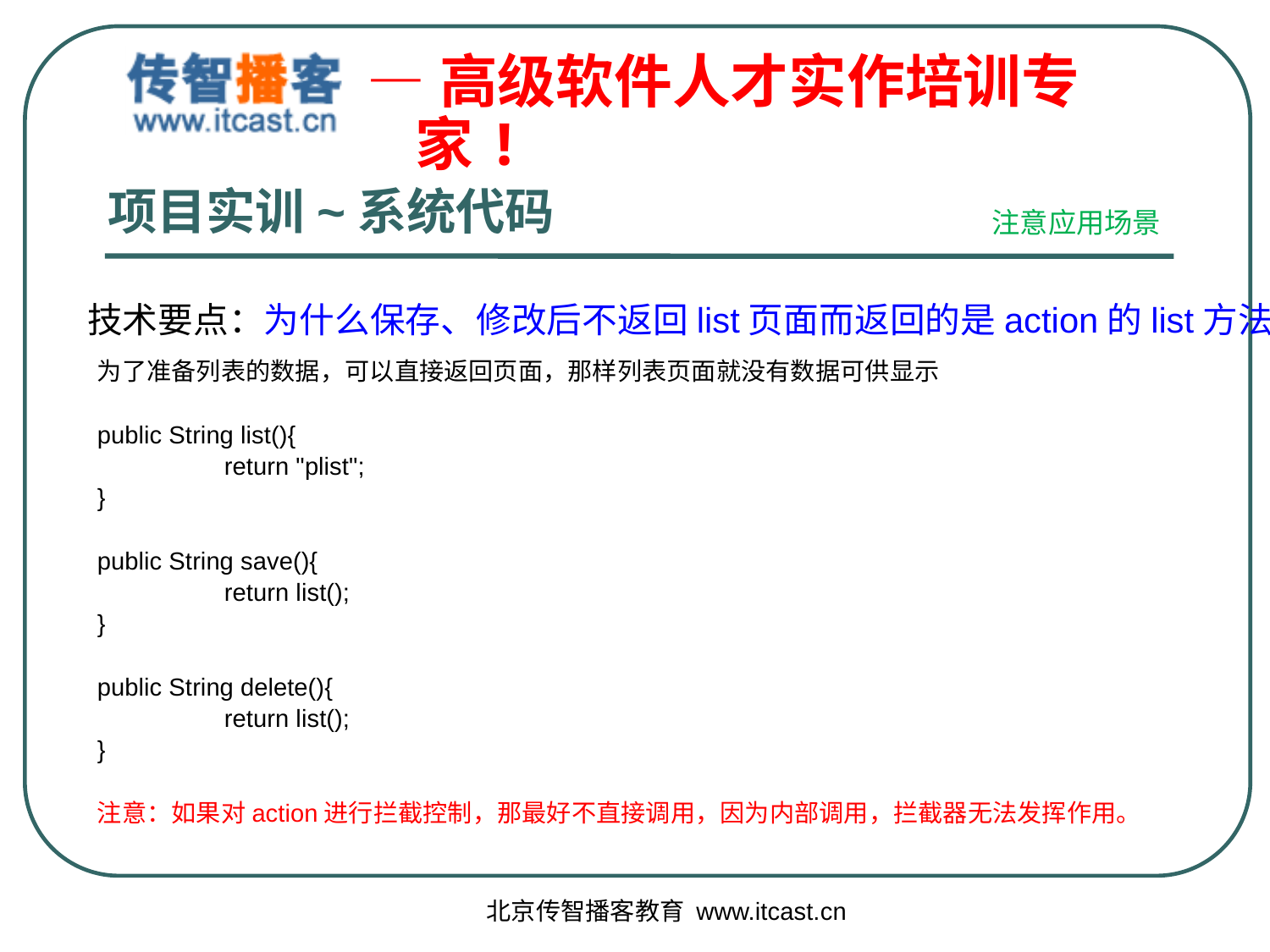

# 项目实训~系统代码
注意应用场景
技术要点：为什么保存、修改后不返回list页面而返回的是action的list方法？
为了准备列表的数据，可以直接返回页面，那样列表页面就没有数据可供显示

public String list(){
	return "plist";
}

public String save(){
	return list();
}

public String delete(){
	return list();
}

注意：如果对action进行拦截控制，那最好不直接调用，因为内部调用，拦截器无法发挥作用。
北京传智播客教育 www.itcast.cn